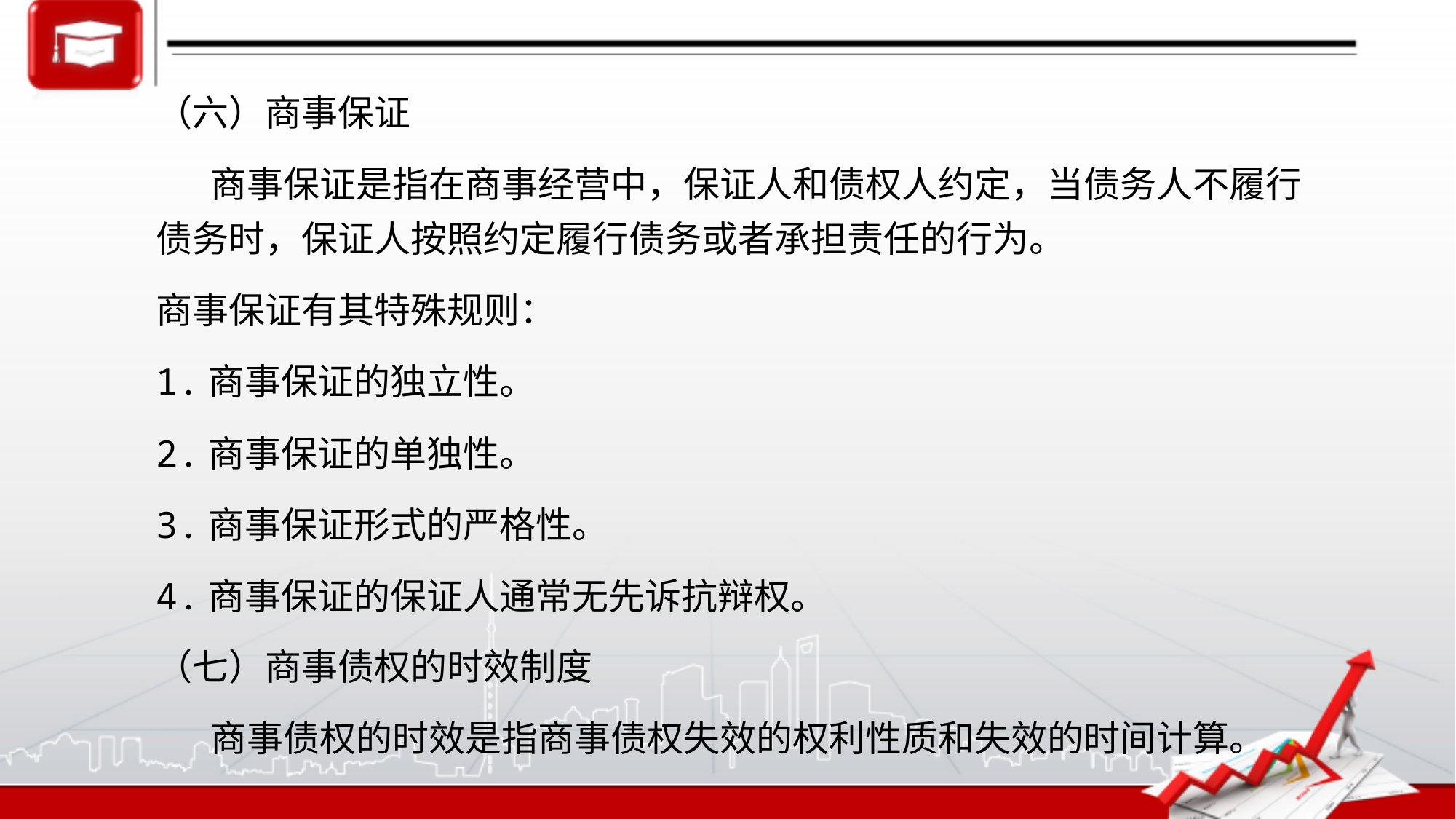

（六）商事保证
商事保证是指在商事经营中，保证人和债权人约定，当债务人不履行债务时，保证人按照约定履行债务或者承担责任的行为。
商事保证有其特殊规则：
1.商事保证的独立性。
2.商事保证的单独性。
3.商事保证形式的严格性。
4.商事保证的保证人通常无先诉抗辩权。
（七）商事债权的时效制度
商事债权的时效是指商事债权失效的权利性质和失效的时间计算。